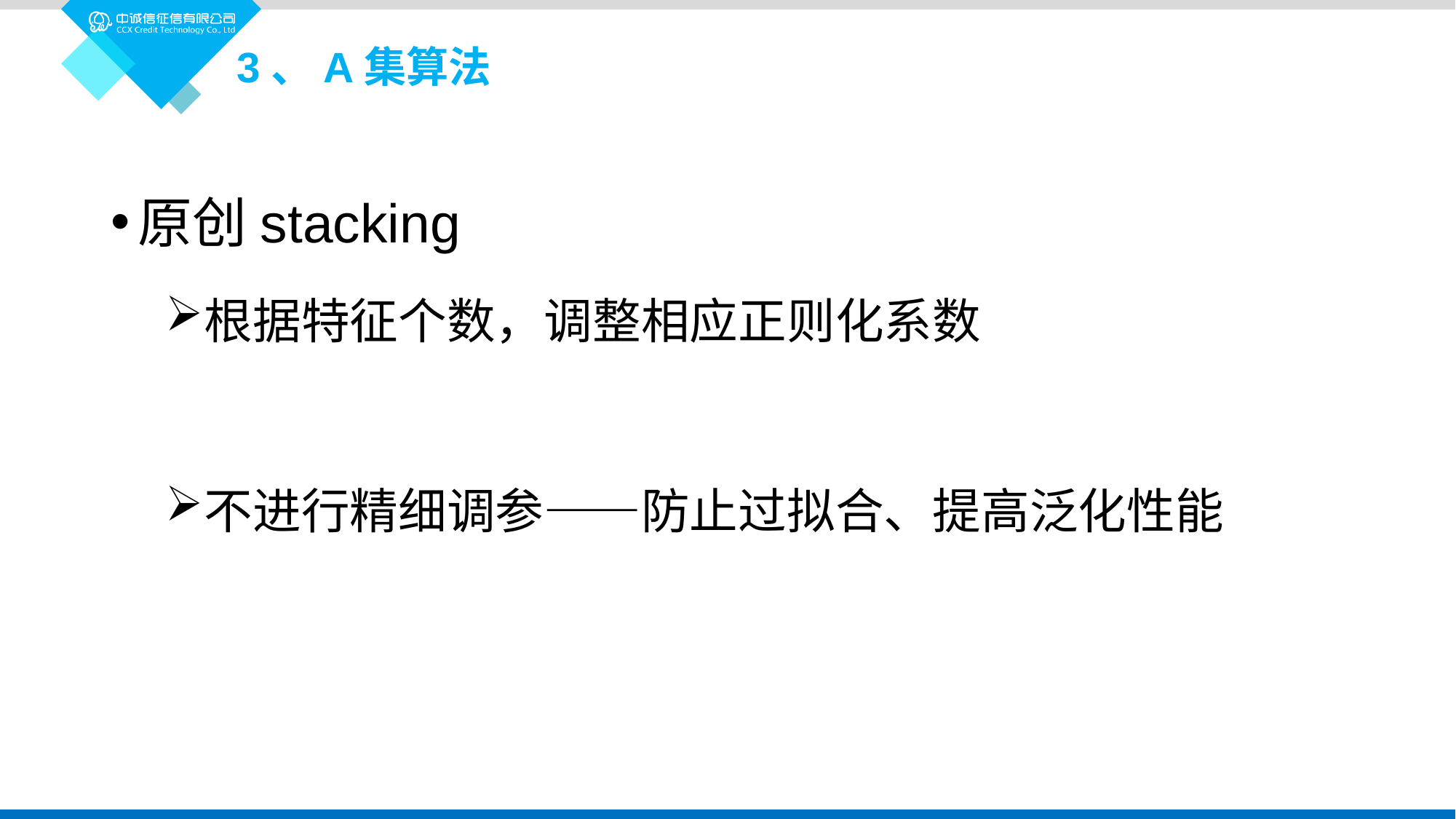

3、A集算法
原创stacking
根据特征个数，调整相应正则化系数

不进行精细调参——防止过拟合、提高泛化性能